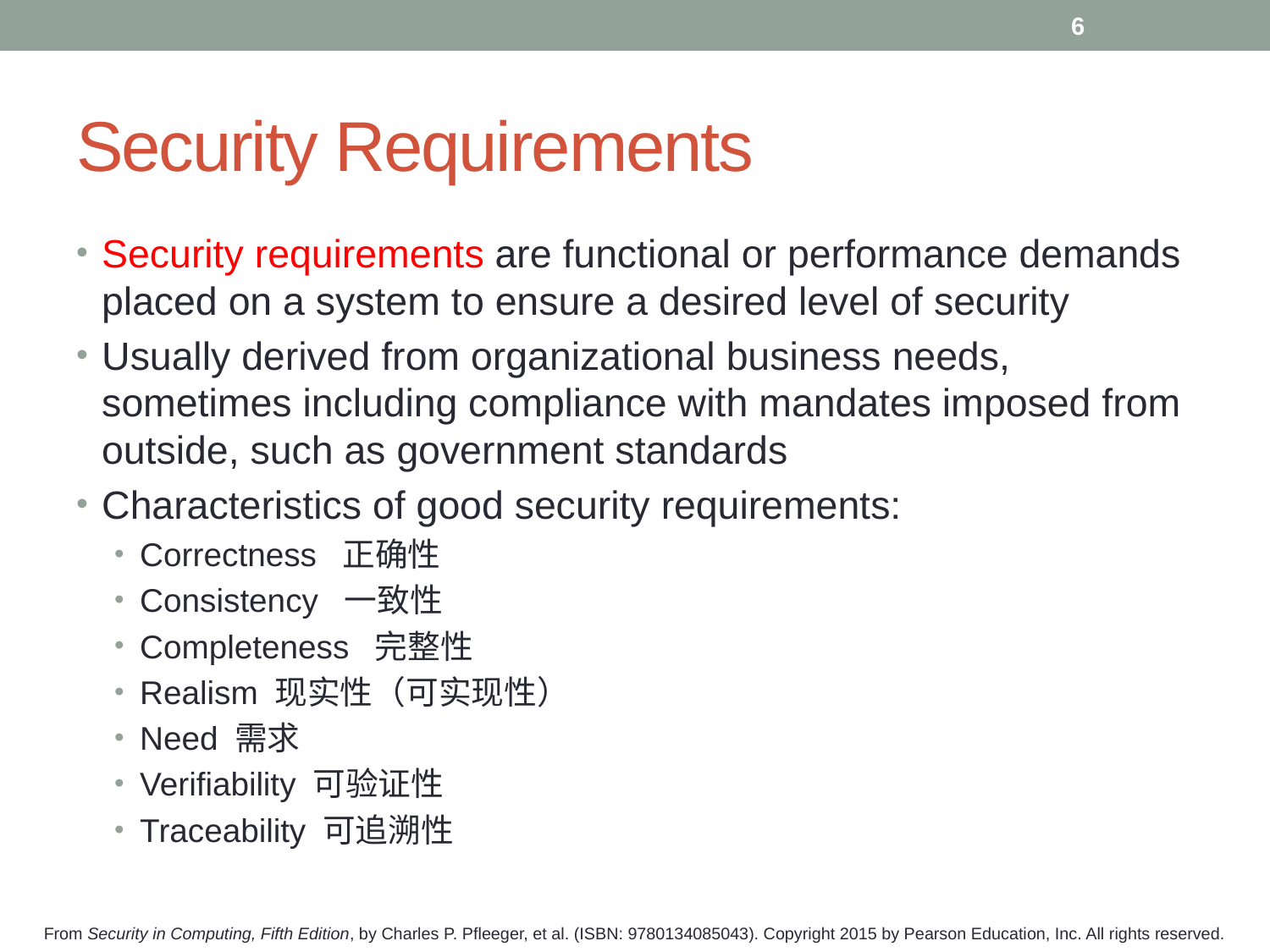

6
# Security Requirements
Security requirements are functional or performance demands placed on a system to ensure a desired level of security
Usually derived from organizational business needs, sometimes including compliance with mandates imposed from outside, such as government standards
Characteristics of good security requirements:
Correctness  正确性
Consistency  一致性
Completeness  完整性
Realism 现实性（可实现性）
Need 需求
Verifiability 可验证性
Traceability 可追溯性
From Security in Computing, Fifth Edition, by Charles P. Pfleeger, et al. (ISBN: 9780134085043). Copyright 2015 by Pearson Education, Inc. All rights reserved.